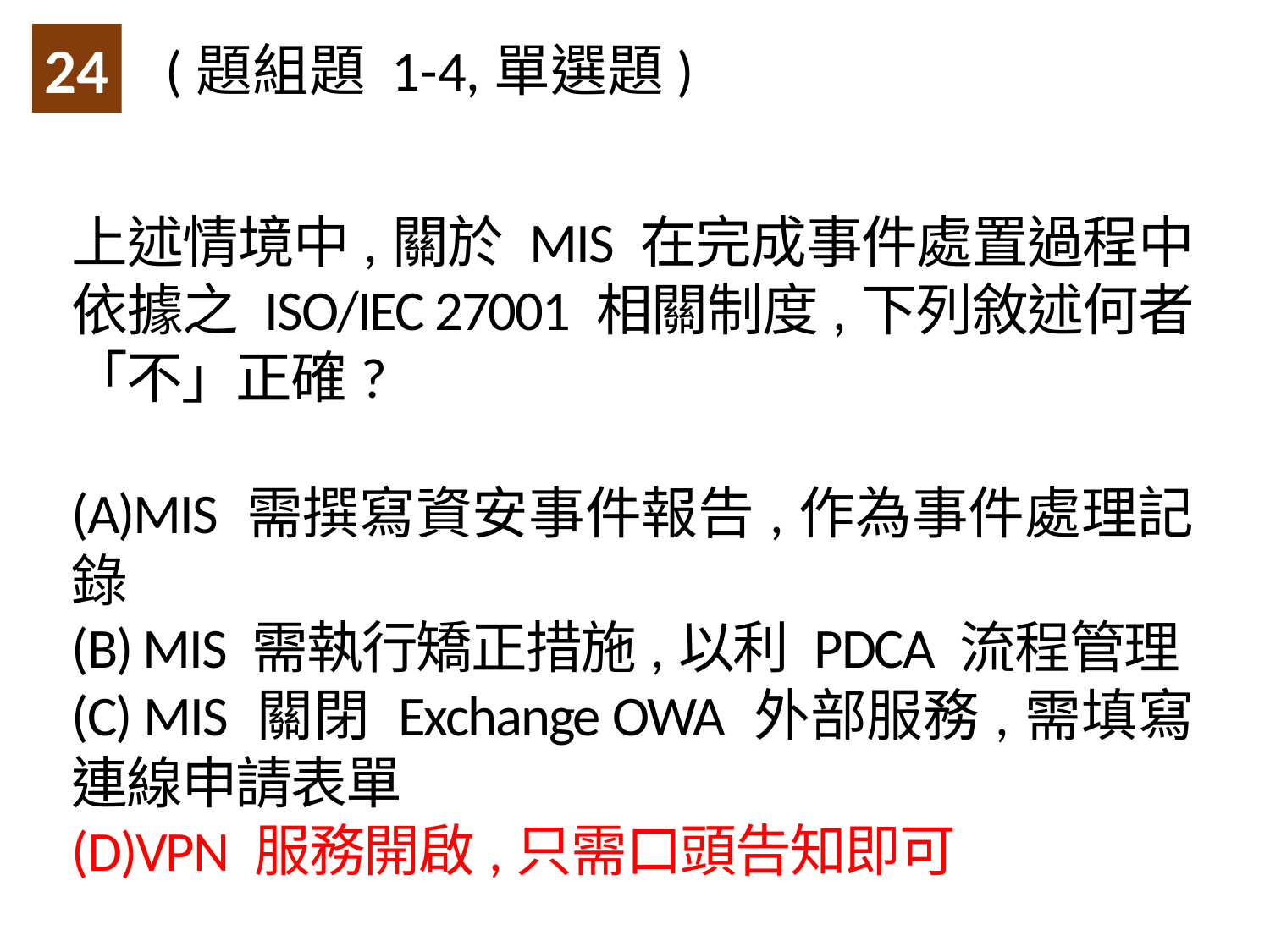

24
(題組題 1-4,單選題)
上述情境中,關於 MIS 在完成事件處置過程中依據之 ISO/IEC 27001 相關制度,下列敘述何者「不」正確?

(A)MIS 需撰寫資安事件報告,作為事件處理記錄
(B) MIS 需執行矯正措施,以利 PDCA 流程管理
(C) MIS 關閉 Exchange OWA 外部服務,需填寫連線申請表單
(D)VPN 服務開啟,只需口頭告知即可